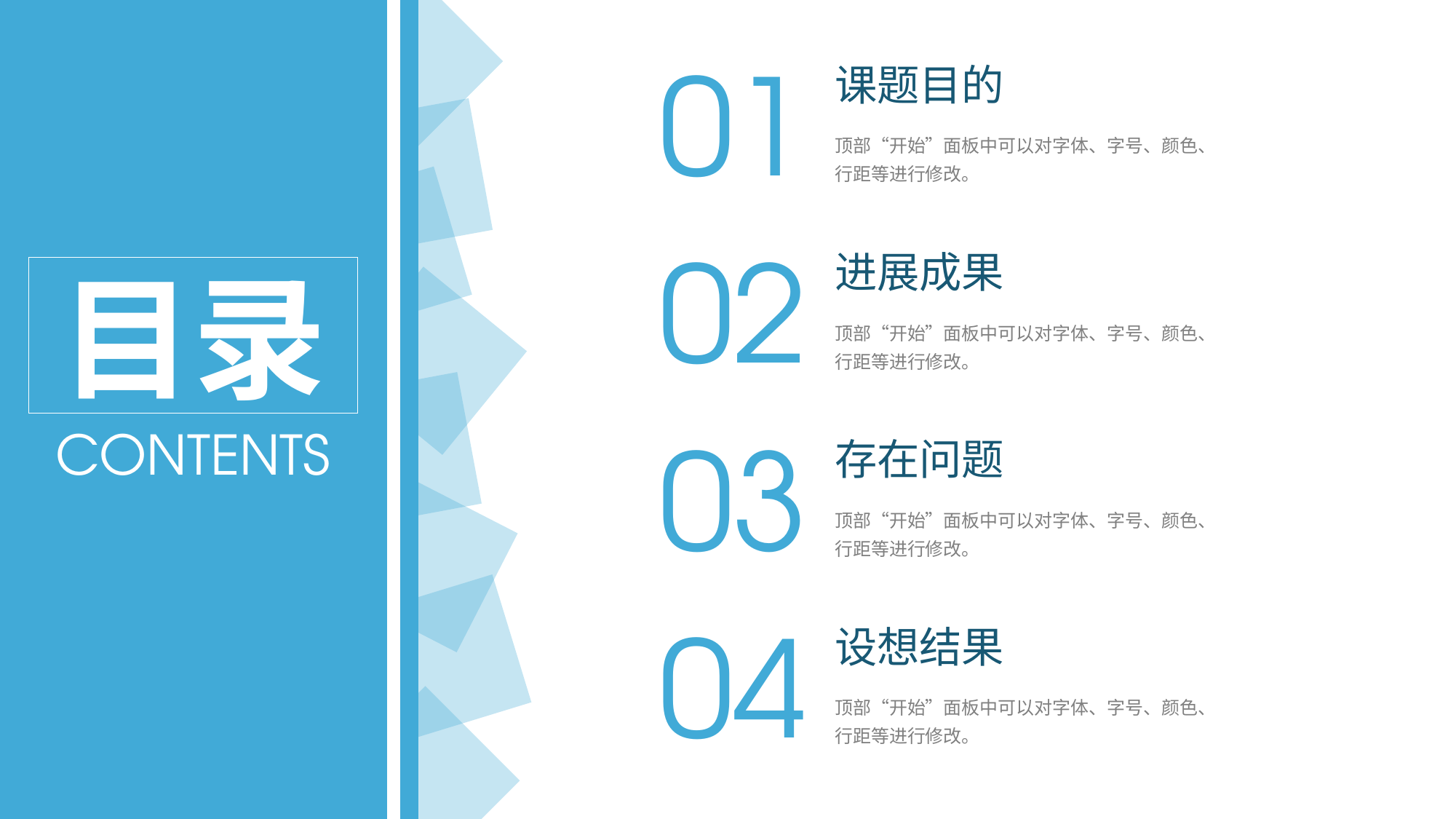

01
课题目的
顶部“开始”面板中可以对字体、字号、颜色、行距等进行修改。
02
进展成果
目录
顶部“开始”面板中可以对字体、字号、颜色、行距等进行修改。
CONTENTS
03
存在问题
顶部“开始”面板中可以对字体、字号、颜色、行距等进行修改。
04
设想结果
顶部“开始”面板中可以对字体、字号、颜色、行距等进行修改。